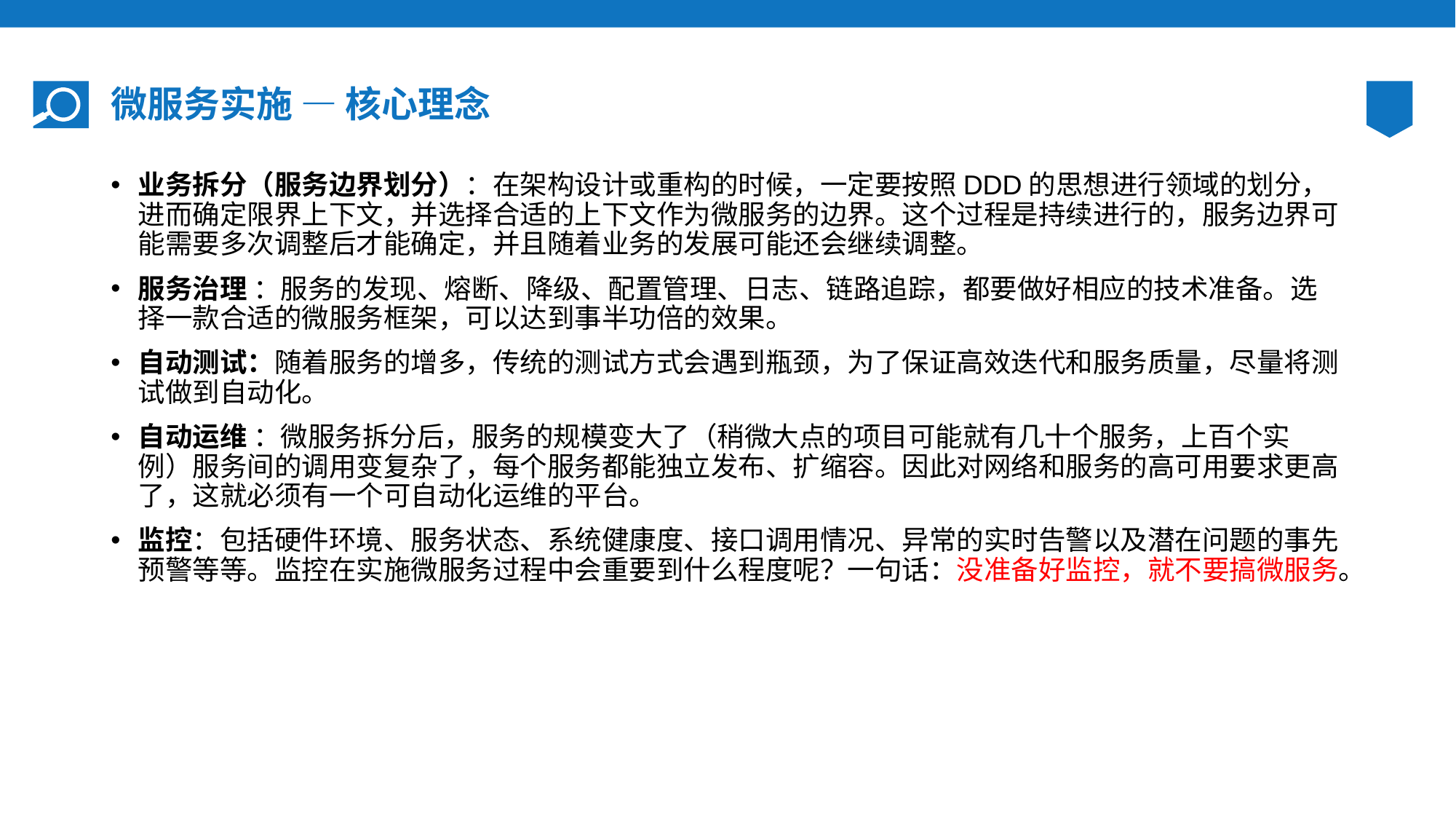

# 微服务实施 — 核心理念
业务拆分（服务边界划分）：在架构设计或重构的时候，一定要按照DDD的思想进行领域的划分，进而确定限界上下文，并选择合适的上下文作为微服务的边界。这个过程是持续进行的，服务边界可能需要多次调整后才能确定，并且随着业务的发展可能还会继续调整。
服务治理 ：服务的发现、熔断、降级、配置管理、日志、链路追踪，都要做好相应的技术准备。选择一款合适的微服务框架，可以达到事半功倍的效果。
自动测试：随着服务的增多，传统的测试方式会遇到瓶颈，为了保证高效迭代和服务质量，尽量将测试做到自动化。
自动运维 ：微服务拆分后，服务的规模变大了（稍微大点的项目可能就有几十个服务，上百个实例）服务间的调用变复杂了，每个服务都能独立发布、扩缩容。因此对网络和服务的高可用要求更高了，这就必须有一个可自动化运维的平台。
监控：包括硬件环境、服务状态、系统健康度、接口调用情况、异常的实时告警以及潜在问题的事先预警等等。监控在实施微服务过程中会重要到什么程度呢？一句话：没准备好监控，就不要搞微服务。